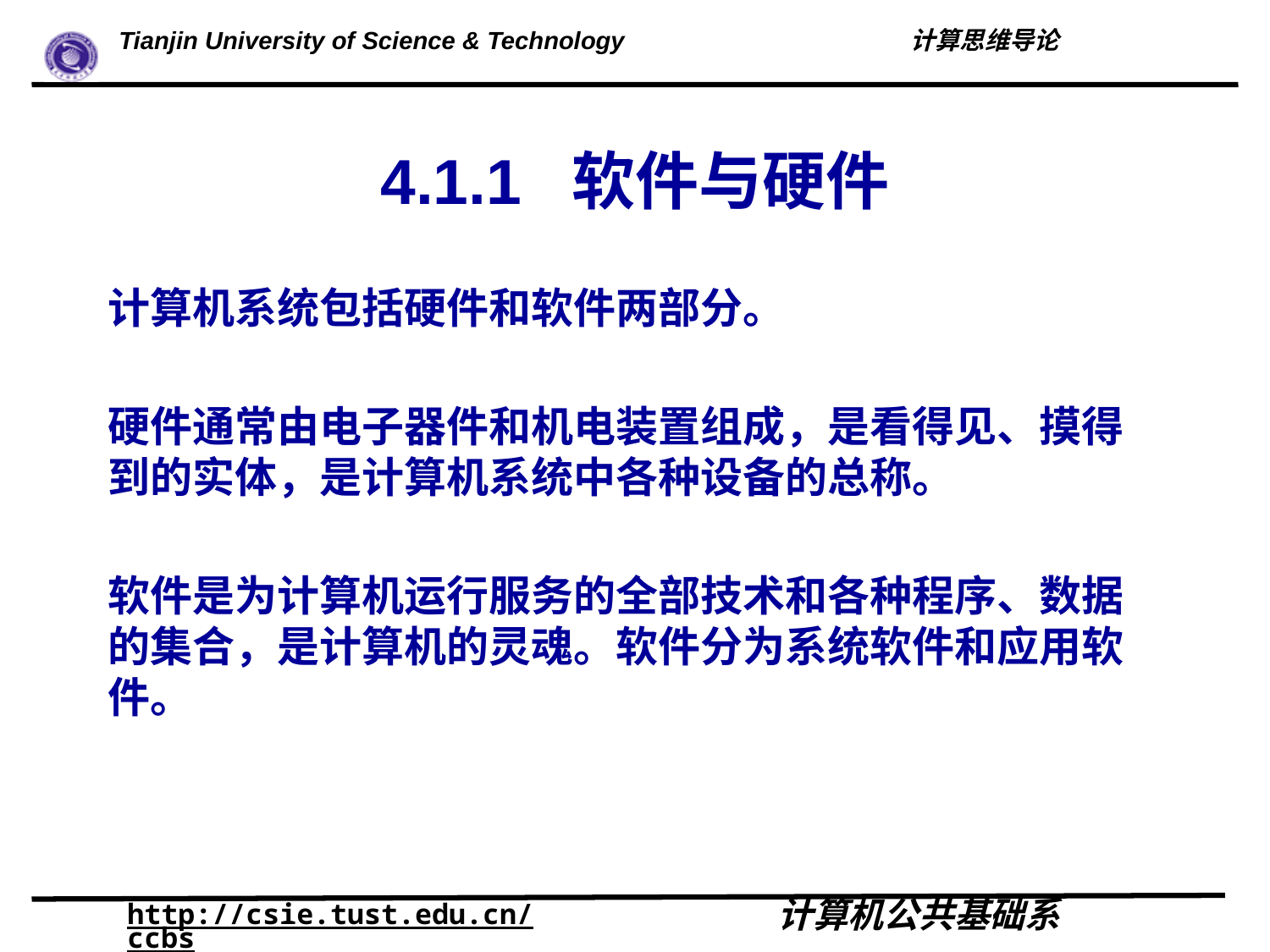

# 4.1.1  软件与硬件
计算机系统包括硬件和软件两部分。

硬件通常由电子器件和机电装置组成，是看得见、摸得到的实体，是计算机系统中各种设备的总称。

软件是为计算机运行服务的全部技术和各种程序、数据的集合，是计算机的灵魂。软件分为系统软件和应用软件。